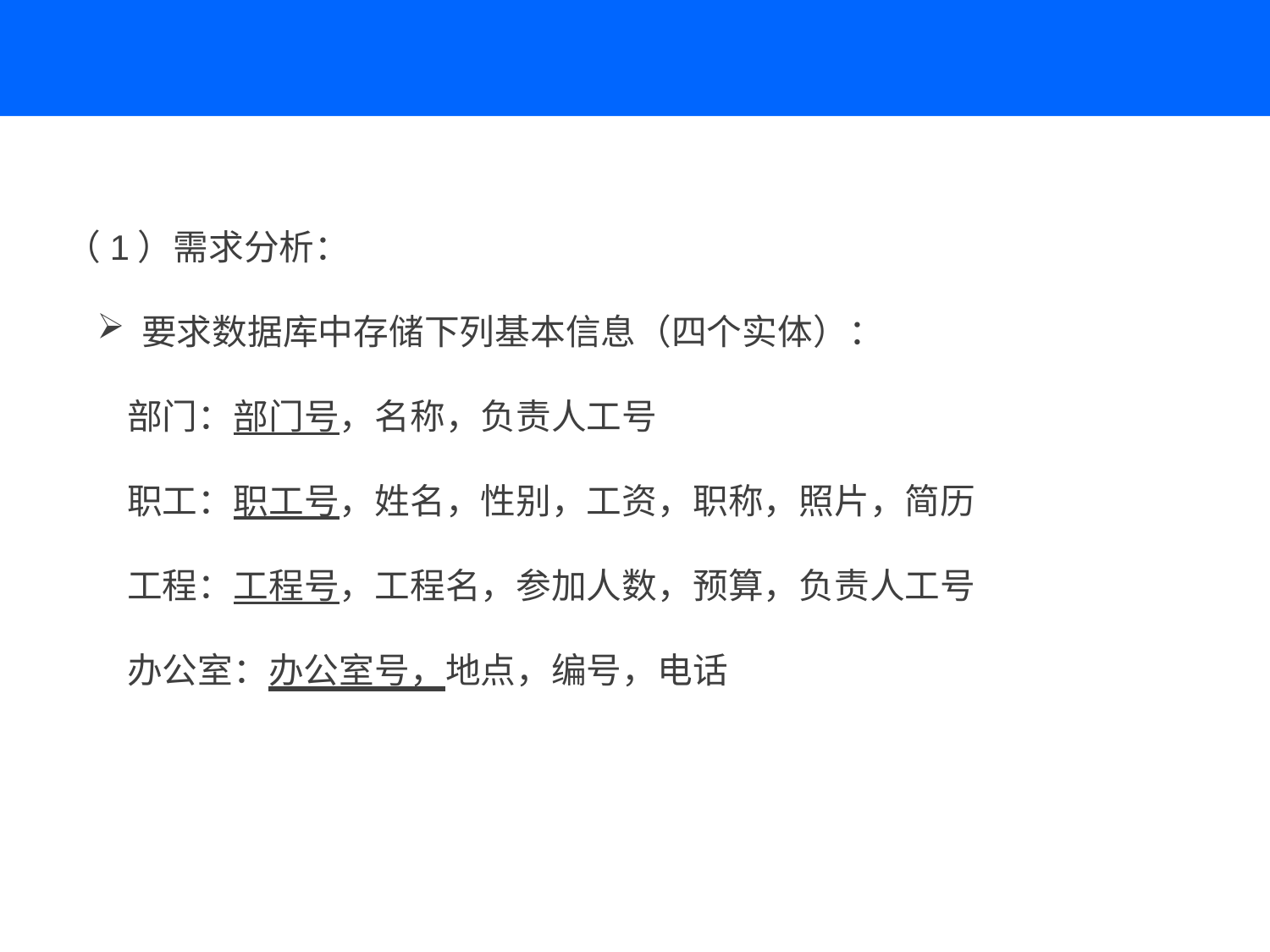

（1）需求分析：
 要求数据库中存储下列基本信息（四个实体）：
 部门：部门号，名称，负责人工号
 职工：职工号，姓名，性别，工资，职称，照片，简历
 工程：工程号，工程名，参加人数，预算，负责人工号
 办公室：办公室号，地点，编号，电话